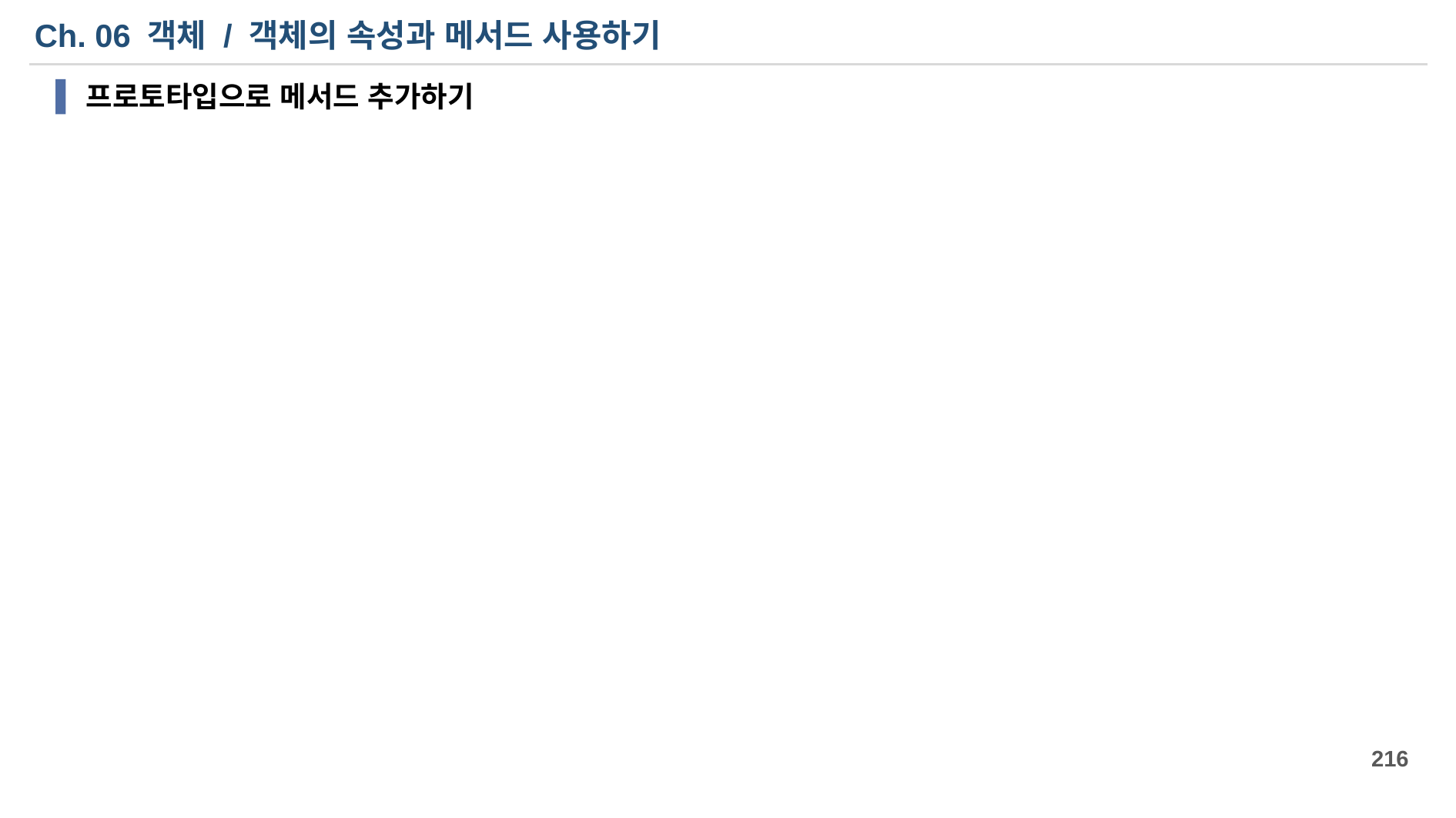

# Ch. 06 객체 / 객체의 속성과 메서드 사용하기
프로토타입으로 메서드 추가하기
216